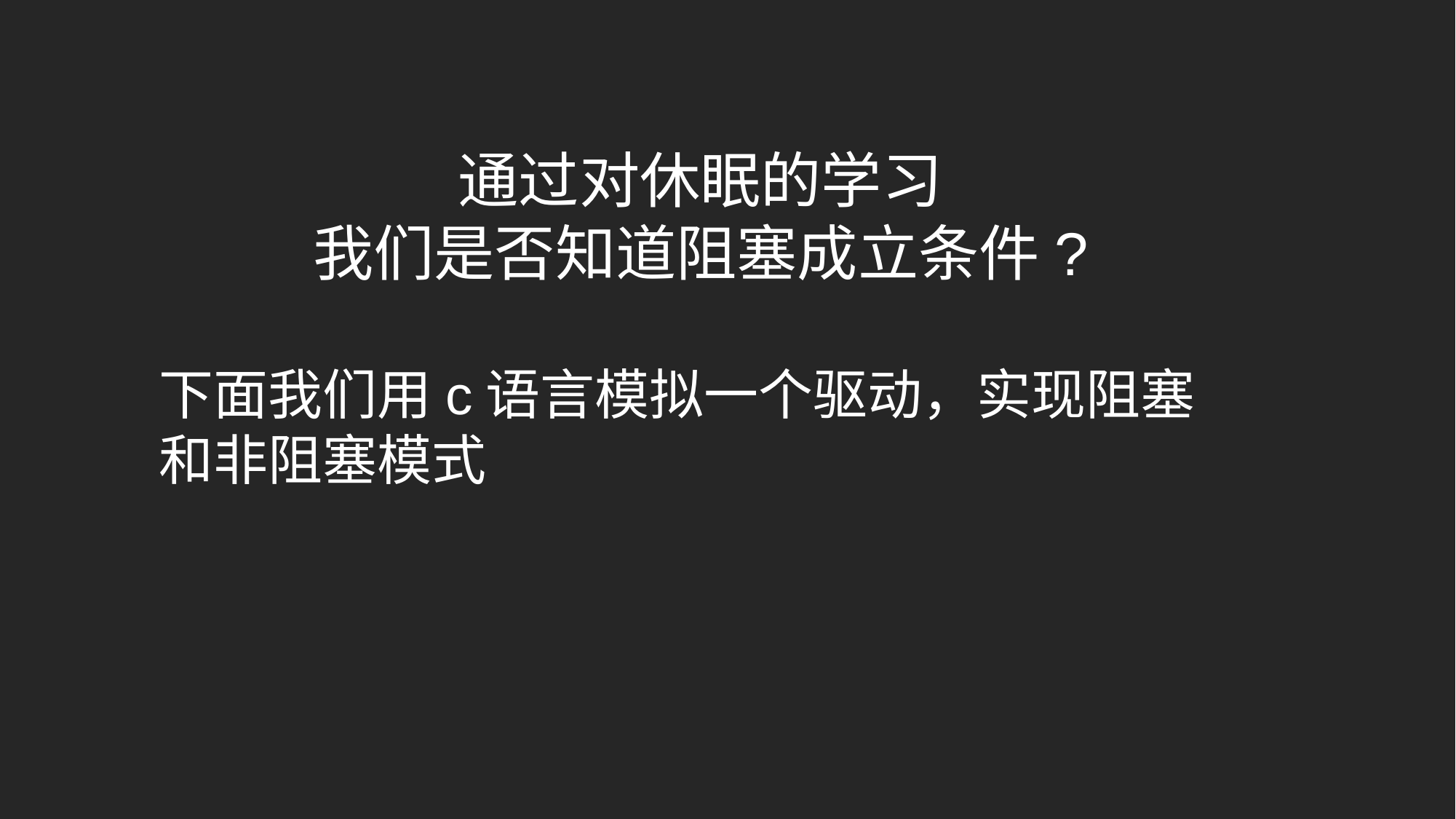

通过对休眠的学习
我们是否知道阻塞成立条件?

下面我们用c语言模拟一个驱动，实现阻塞和非阻塞模式